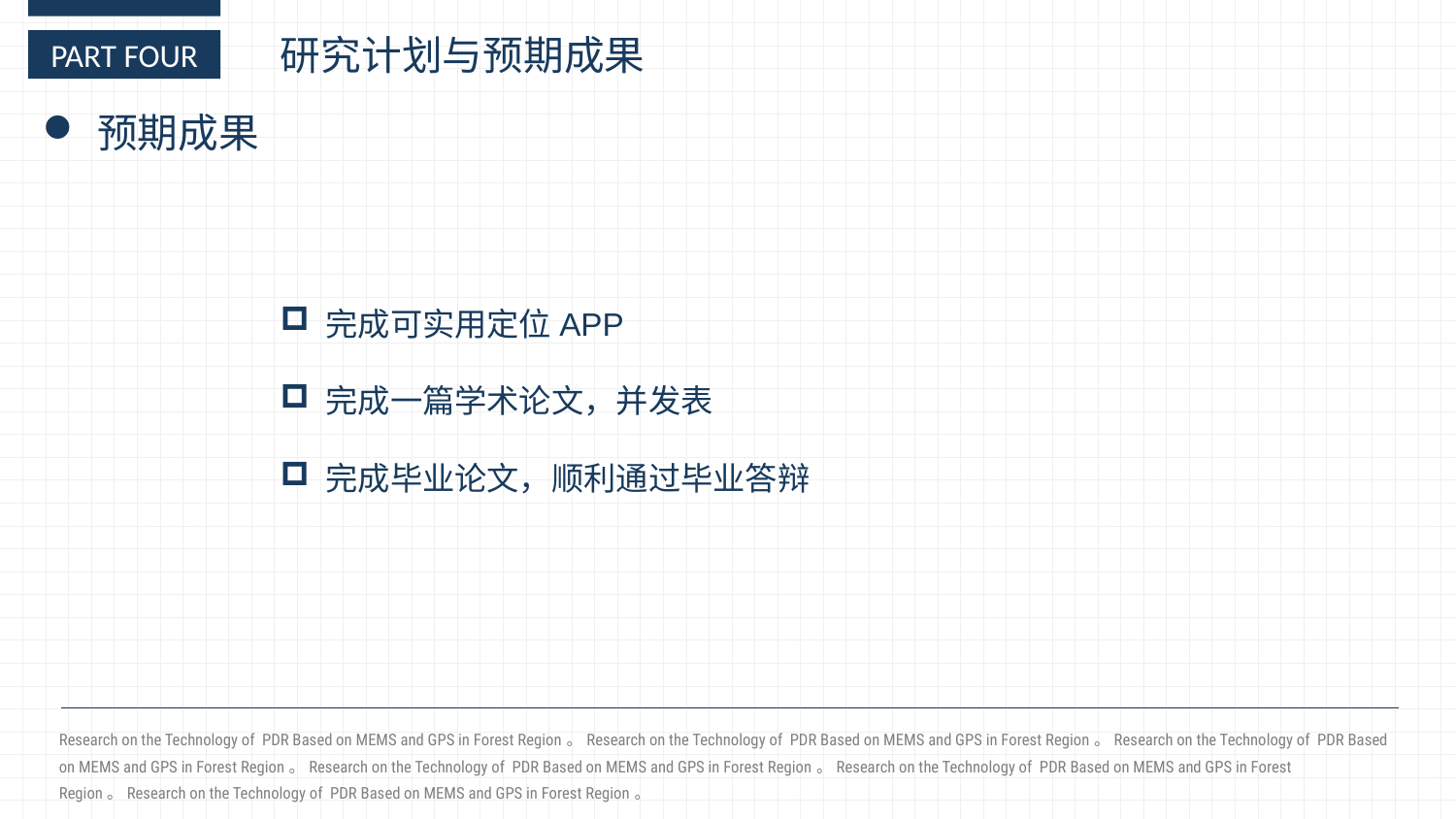

研究计划与预期成果
PART FOUR
预期成果
完成可实用定位APP
完成一篇学术论文，并发表
完成毕业论文，顺利通过毕业答辩

Research on the Technology of  PDR Based on MEMS and GPS in Forest Region。Research on the Technology of  PDR Based on MEMS and GPS in Forest Region。Research on the Technology of  PDR Based on MEMS and GPS in Forest Region。Research on the Technology of  PDR Based on MEMS and GPS in Forest Region。Research on the Technology of  PDR Based on MEMS and GPS in Forest Region。Research on the Technology of  PDR Based on MEMS and GPS in Forest Region。